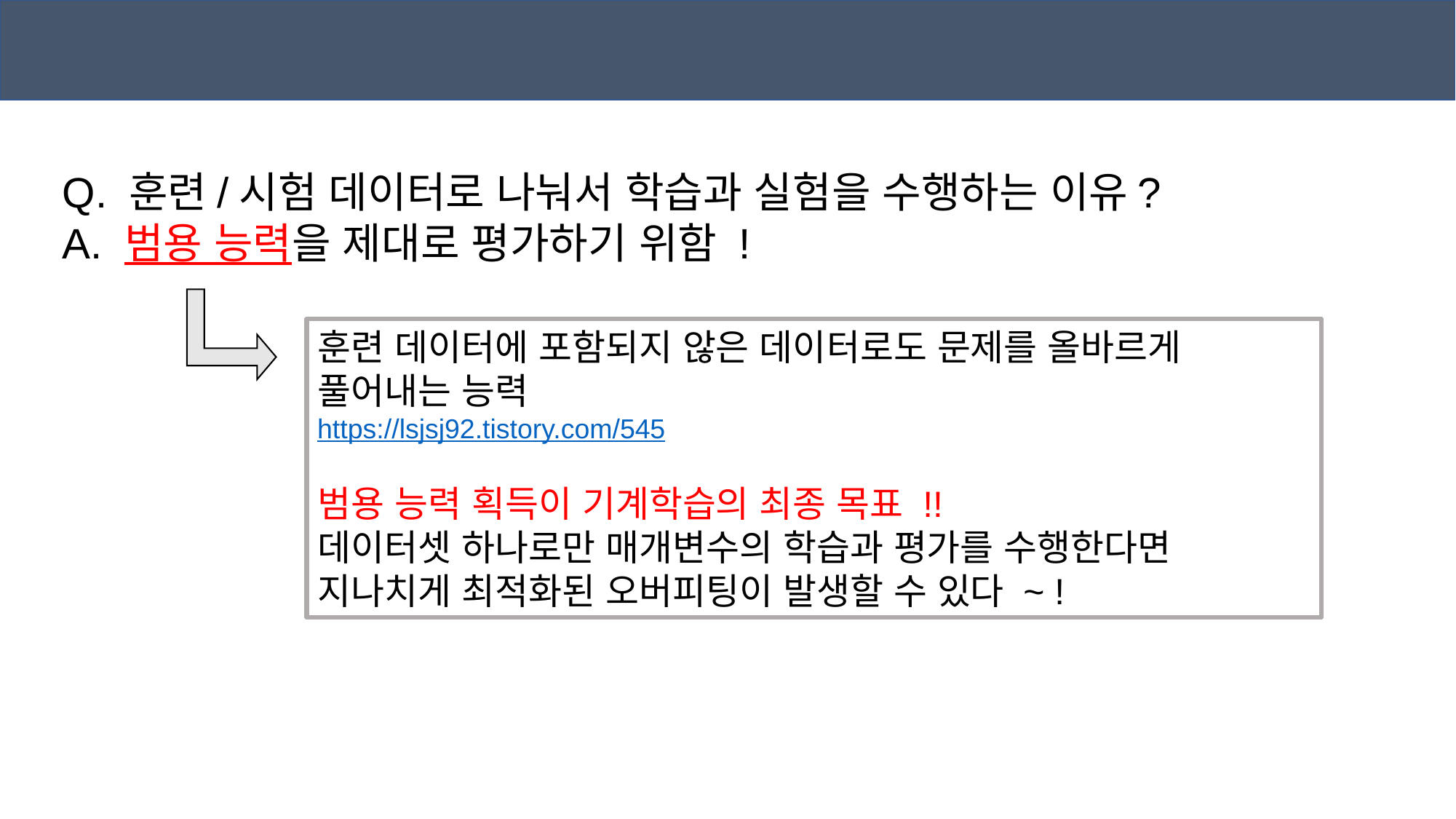

1. 신경망 학습
Q. 훈련/시험 데이터로 나눠서 학습과 실험을 수행하는 이유?
A. 범용 능력을 제대로 평가하기 위함 !

훈련 데이터에 포함되지 않은 데이터로도 문제를 올바르게 풀어내는 능력
https://lsjsj92.tistory.com/545

범용 능력 획득이 기계학습의 최종 목표 !!
데이터셋 하나로만 매개변수의 학습과 평가를 수행한다면 지나치게 최적화된 오버피팅이 발생할 수 있다 ~ !